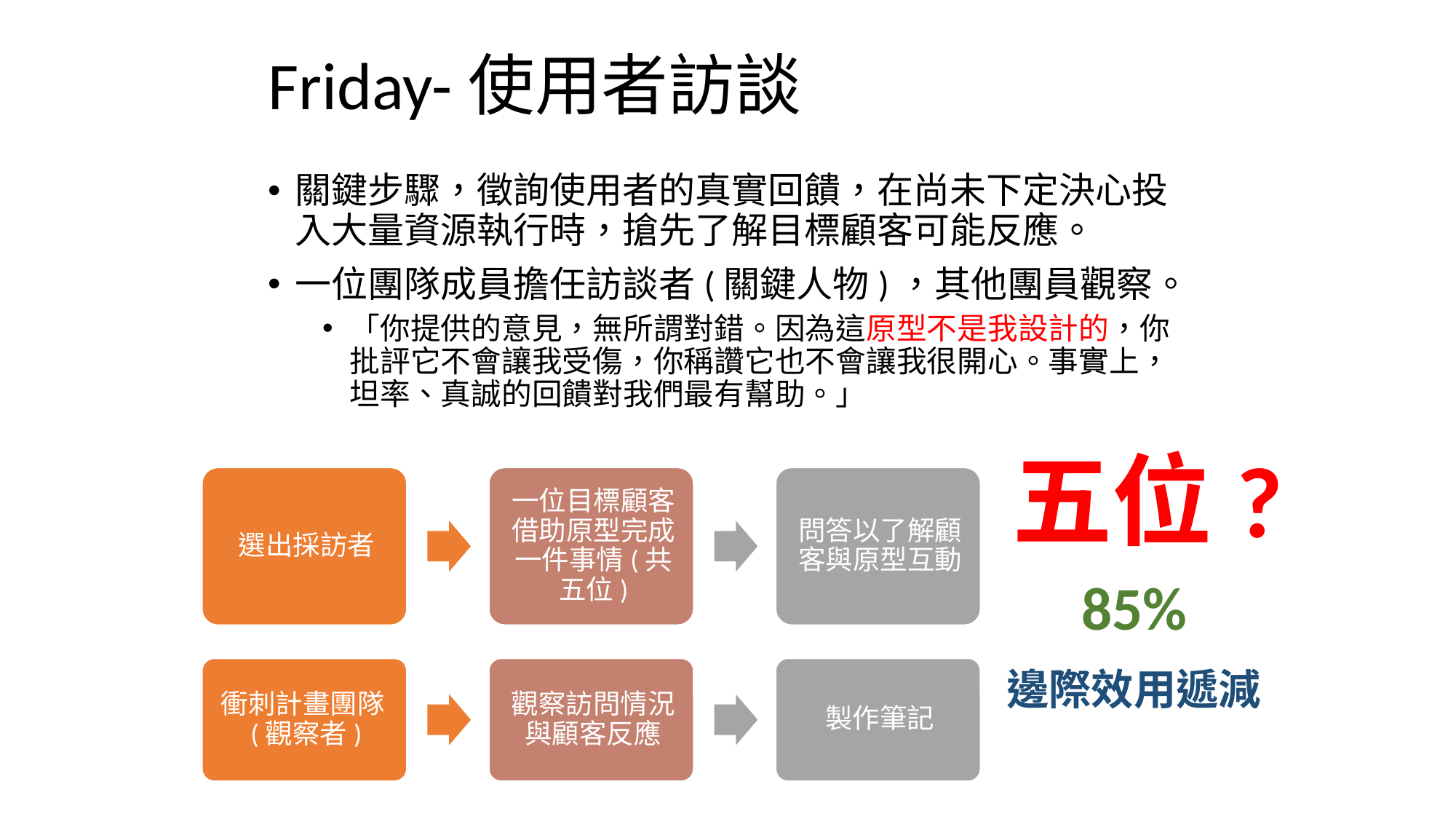

# Friday-使用者訪談
關鍵步驟，徵詢使用者的真實回饋，在尚未下定決心投入大量資源執行時，搶先了解目標顧客可能反應。
一位團隊成員擔任訪談者(關鍵人物)，其他團員觀察。
「你提供的意見，無所謂對錯。因為這原型不是我設計的，你批評它不會讓我受傷，你稱讚它也不會讓我很開心。事實上，坦率、真誠的回饋對我們最有幫助。」
選出採訪者

一位目標顧客借助原型完成一件事情(共五位)

問答以了解顧客與原型互動
五位?
85%
衝刺計畫團隊(觀察者)

觀察訪問情況與顧客反應

製作筆記
邊際效用遞減